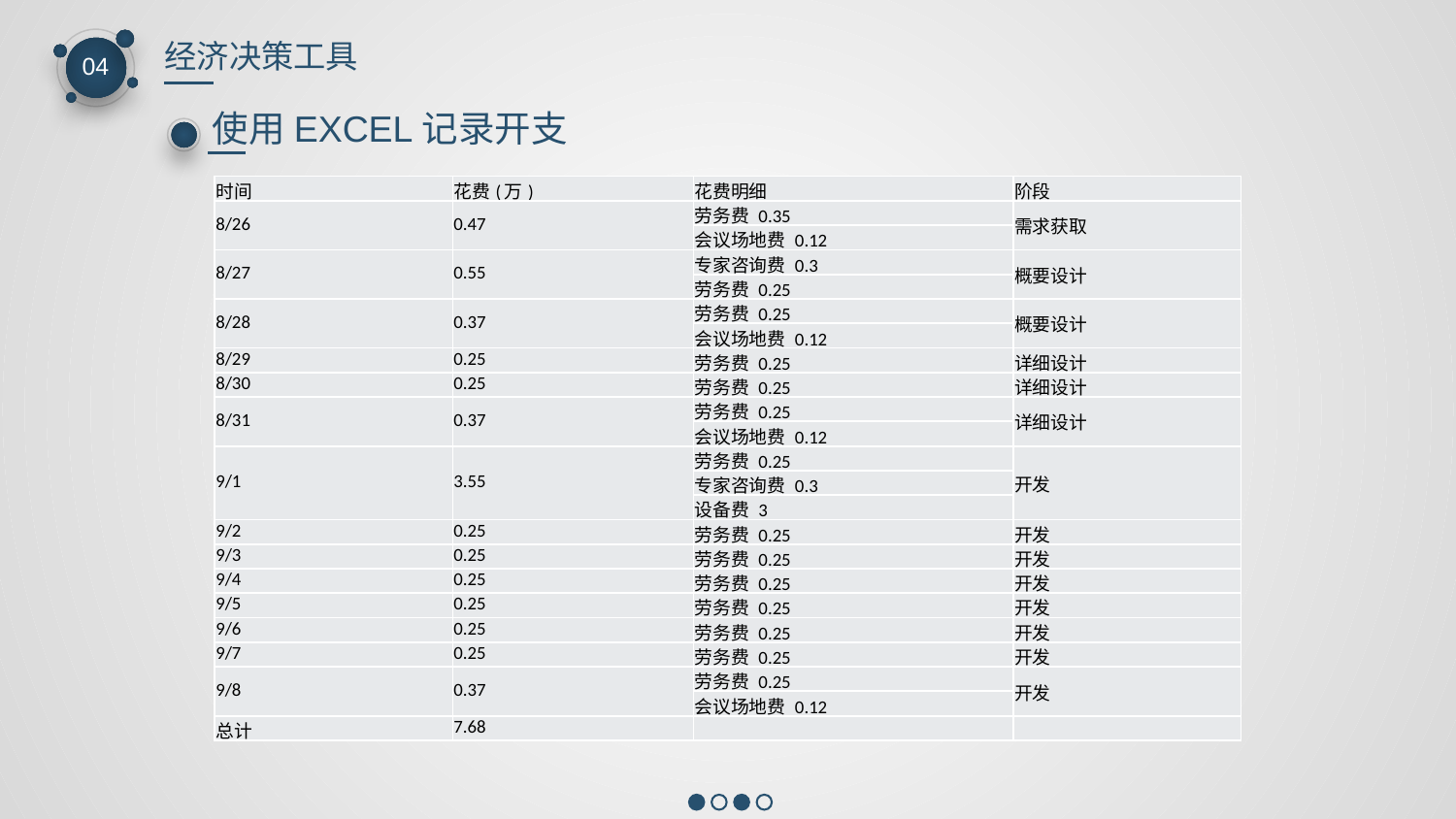

经济决策工具

04
使用EXCEL记录开支

| 时间 | 花费(万) | 花费明细 | 阶段 |
| --- | --- | --- | --- |
| 8/26 | 0.47 | 劳务费 0.35 | 需求获取 |
|  |  | 会议场地费 0.12 |  |
| 8/27 | 0.55 | 专家咨询费 0.3 | 概要设计 |
|  |  | 劳务费 0.25 |  |
| 8/28 | 0.37 | 劳务费 0.25 | 概要设计 |
|  |  | 会议场地费 0.12 |  |
| 8/29 | 0.25 | 劳务费 0.25 | 详细设计 |
| 8/30 | 0.25 | 劳务费 0.25 | 详细设计 |
| 8/31 | 0.37 | 劳务费 0.25 | 详细设计 |
|  |  | 会议场地费 0.12 |  |
| 9/1 | 3.55 | 劳务费 0.25 | 开发 |
|  |  | 专家咨询费 0.3 |  |
|  |  | 设备费 3 |  |
| 9/2 | 0.25 | 劳务费 0.25 | 开发 |
| 9/3 | 0.25 | 劳务费 0.25 | 开发 |
| 9/4 | 0.25 | 劳务费 0.25 | 开发 |
| 9/5 | 0.25 | 劳务费 0.25 | 开发 |
| 9/6 | 0.25 | 劳务费 0.25 | 开发 |
| 9/7 | 0.25 | 劳务费 0.25 | 开发 |
| 9/8 | 0.37 | 劳务费 0.25 | 开发 |
|  |  | 会议场地费 0.12 |  |
| 总计 | 7.68 |  |  |